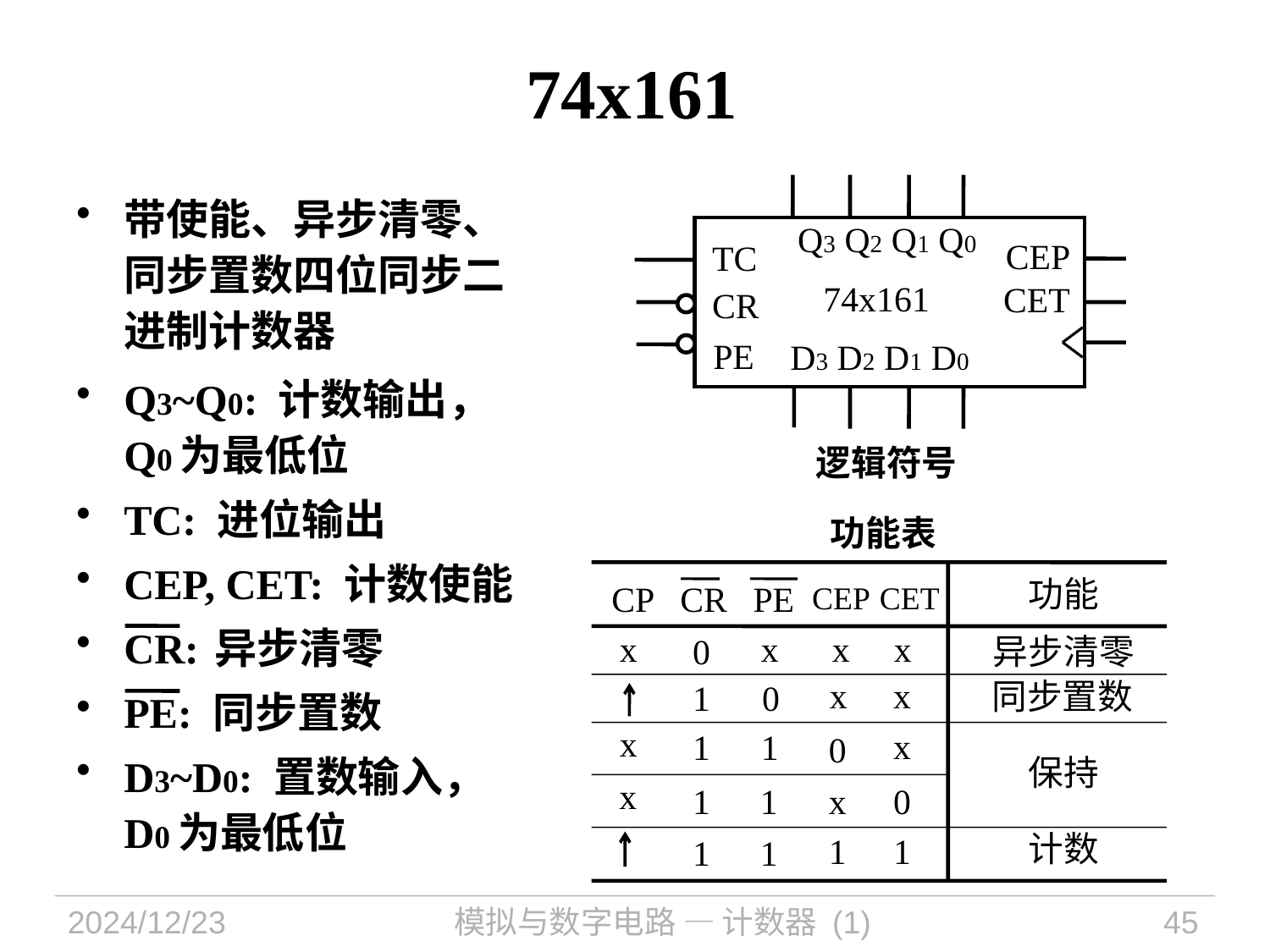

# 74x161

Q3 Q2 Q1 Q0

CEP
TC

74x161
CET
CR

PE

D3 D2 D1 D0

逻辑符号
带使能、异步清零、同步置数四位同步二进制计数器
Q3~Q0: 计数输出，Q0为最低位
TC: 进位输出
CEP, CET: 计数使能
CR: 异步清零
PE: 同步置数
D3~D0: 置数输入，D0为最低位
功能表

功能
CP
CR

PE

CEP
CET

x
x
x
x
0
异步清零
x
x
同步置数
1
0

x
x
1
1
0
保持
x
1
1
x
0
计数
1
1
1
1

2024/12/23
模拟与数字电路 — 计数器 (1)
45